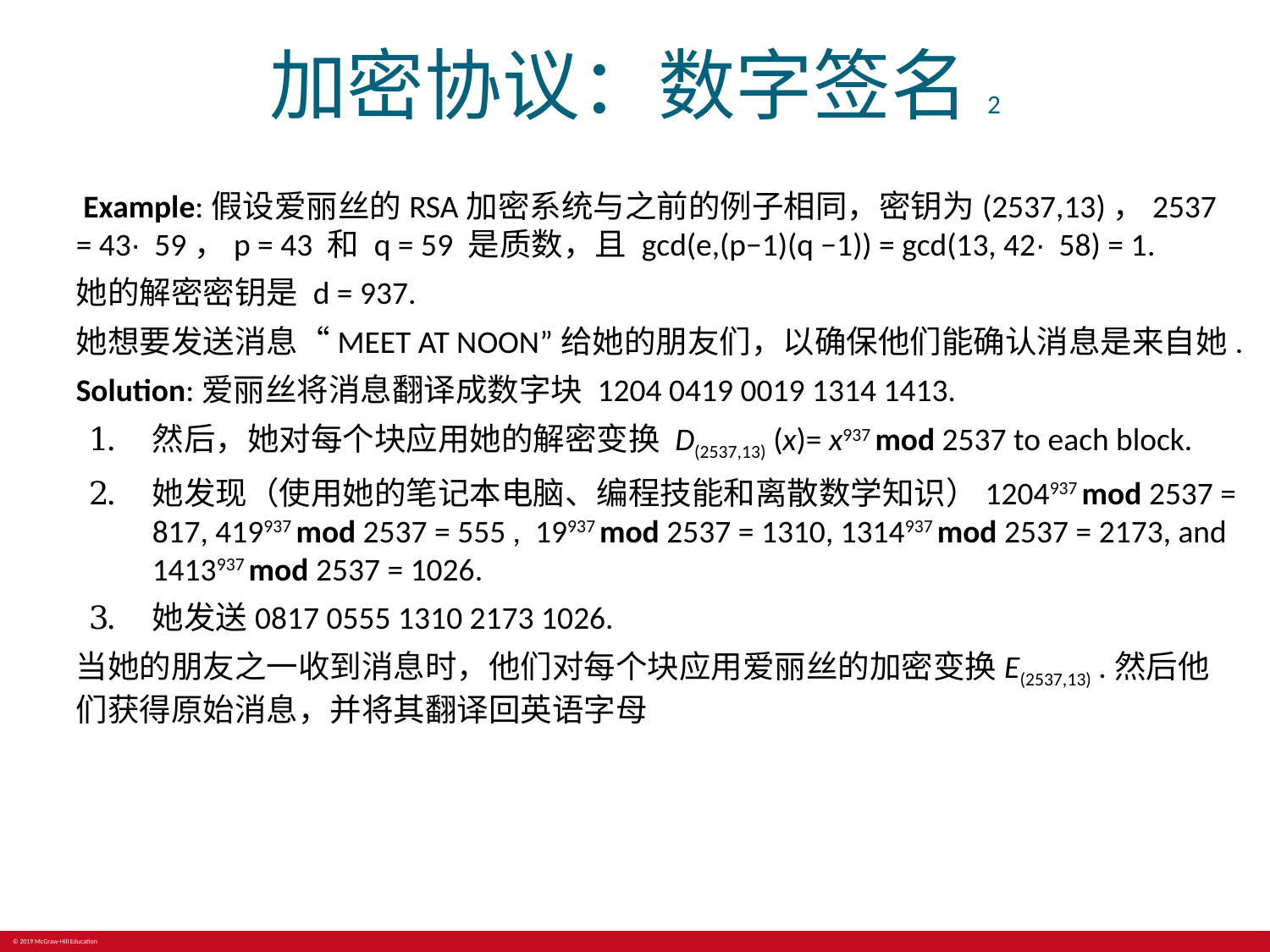

# 加密协议：数字签名2
 Example:假设爱丽丝的RSA加密系统与之前的例子相同，密钥为(2537,13)，2537 = 43∙ 59，p = 43 和 q = 59 是质数，且 gcd(e,(p−1)(q −1)) = gcd(13, 42∙ 58) = 1.
她的解密密钥是 d = 937.
她想要发送消息“MEET AT NOON”给她的朋友们，以确保他们能确认消息是来自她.
Solution:爱丽丝将消息翻译成数字块 1204 0419 0019 1314 1413.
然后，她对每个块应用她的解密变换 D(2537,13) (x)= x937 mod 2537 to each block.
她发现（使用她的笔记本电脑、编程技能和离散数学知识）1204937 mod 2537 = 817, 419937 mod 2537 = 555 ,  19937 mod 2537 = 1310, 1314937 mod 2537 = 2173, and 1413937 mod 2537 = 1026.
她发送0817 0555 1310 2173 1026.
当她的朋友之一收到消息时，他们对每个块应用爱丽丝的加密变换E(2537,13) .然后他们获得原始消息，并将其翻译回英语字母